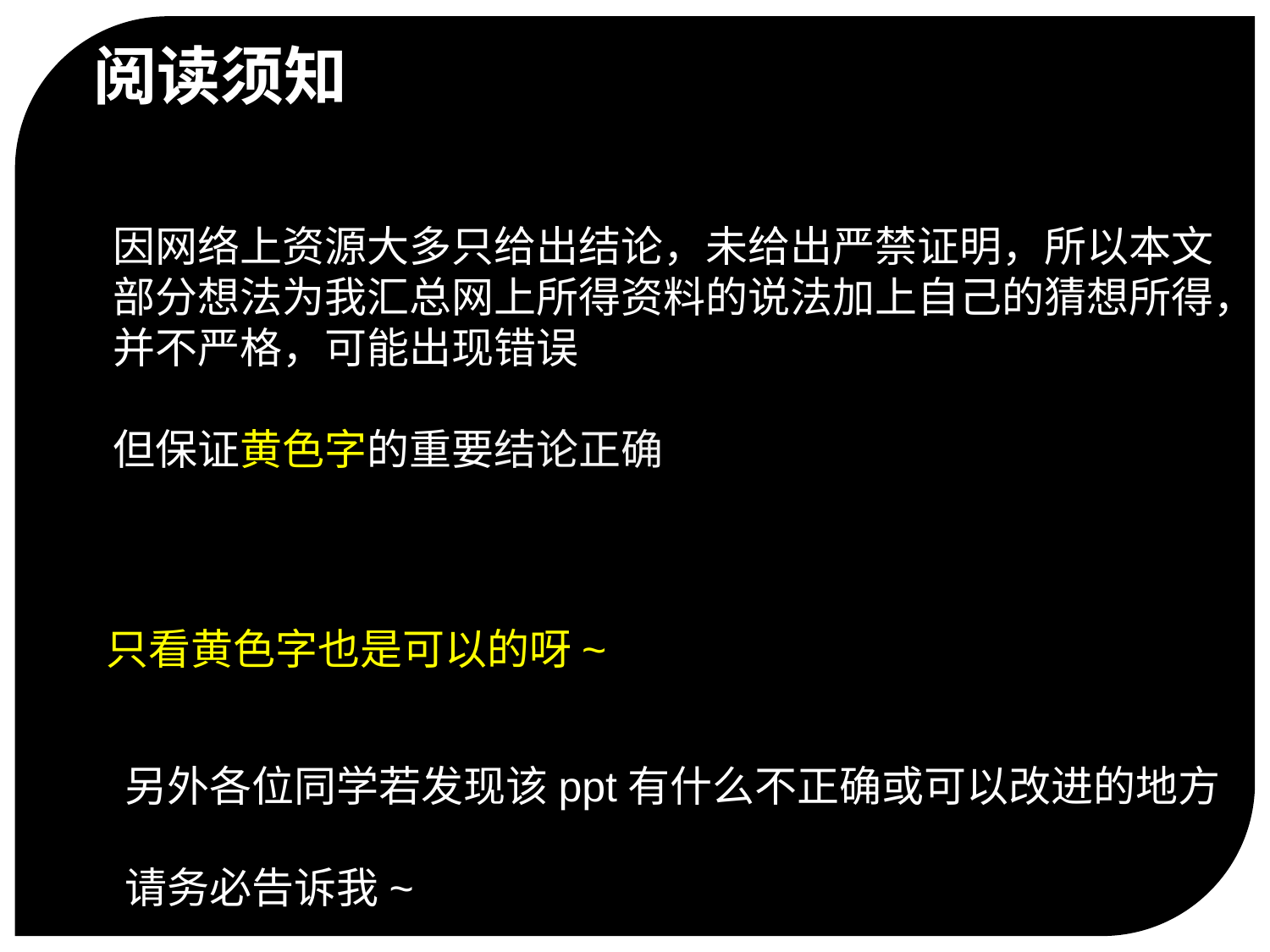

阅读须知
因网络上资源大多只给出结论，未给出严禁证明，所以本文
部分想法为我汇总网上所得资料的说法加上自己的猜想所得，
并不严格，可能出现错误

但保证黄色字的重要结论正确

只看黄色字也是可以的呀~
另外各位同学若发现该ppt有什么不正确或可以改进的地方

请务必告诉我~